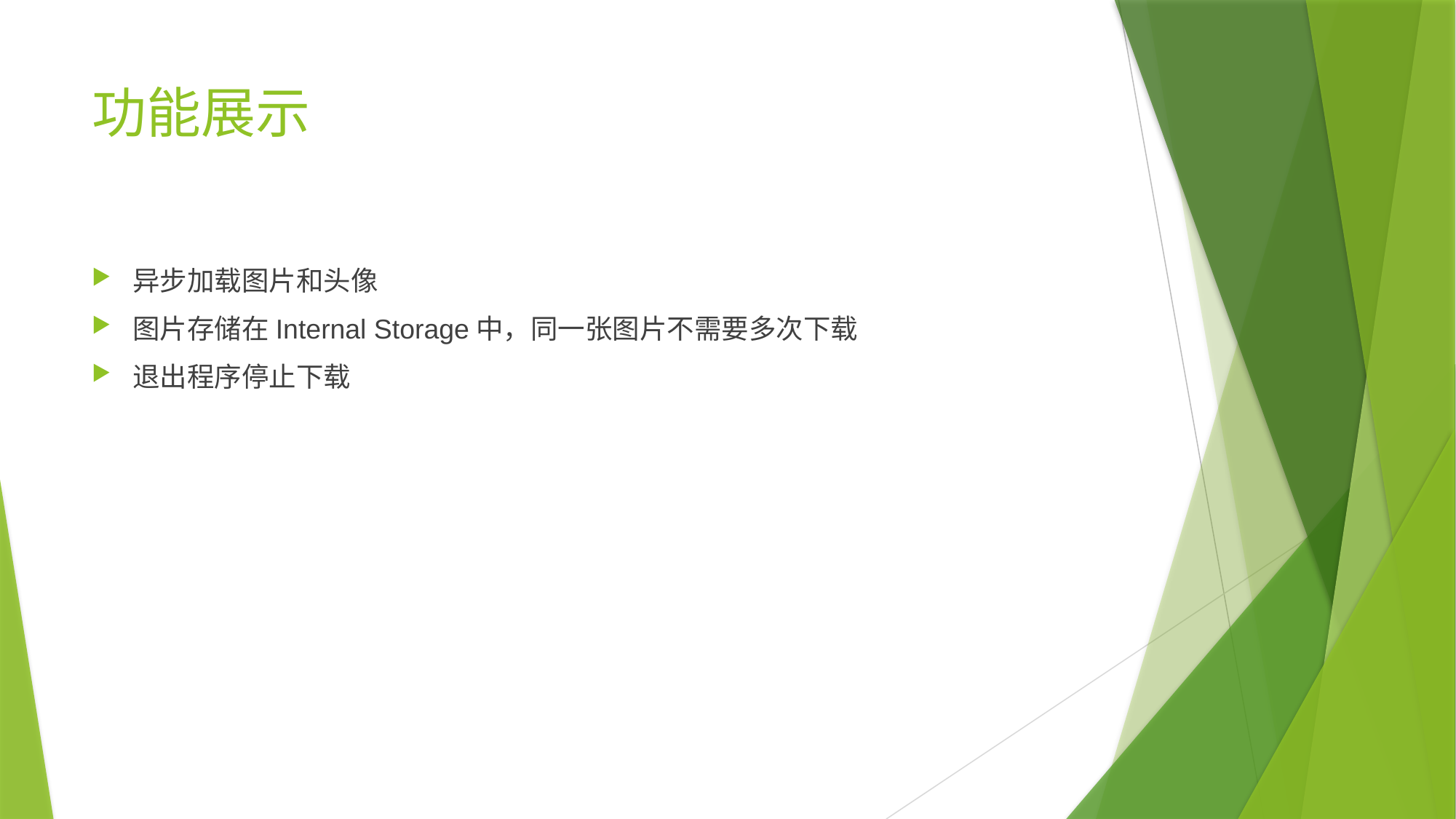

# 功能展示
异步加载图片和头像
图片存储在Internal Storage中，同一张图片不需要多次下载
退出程序停止下载